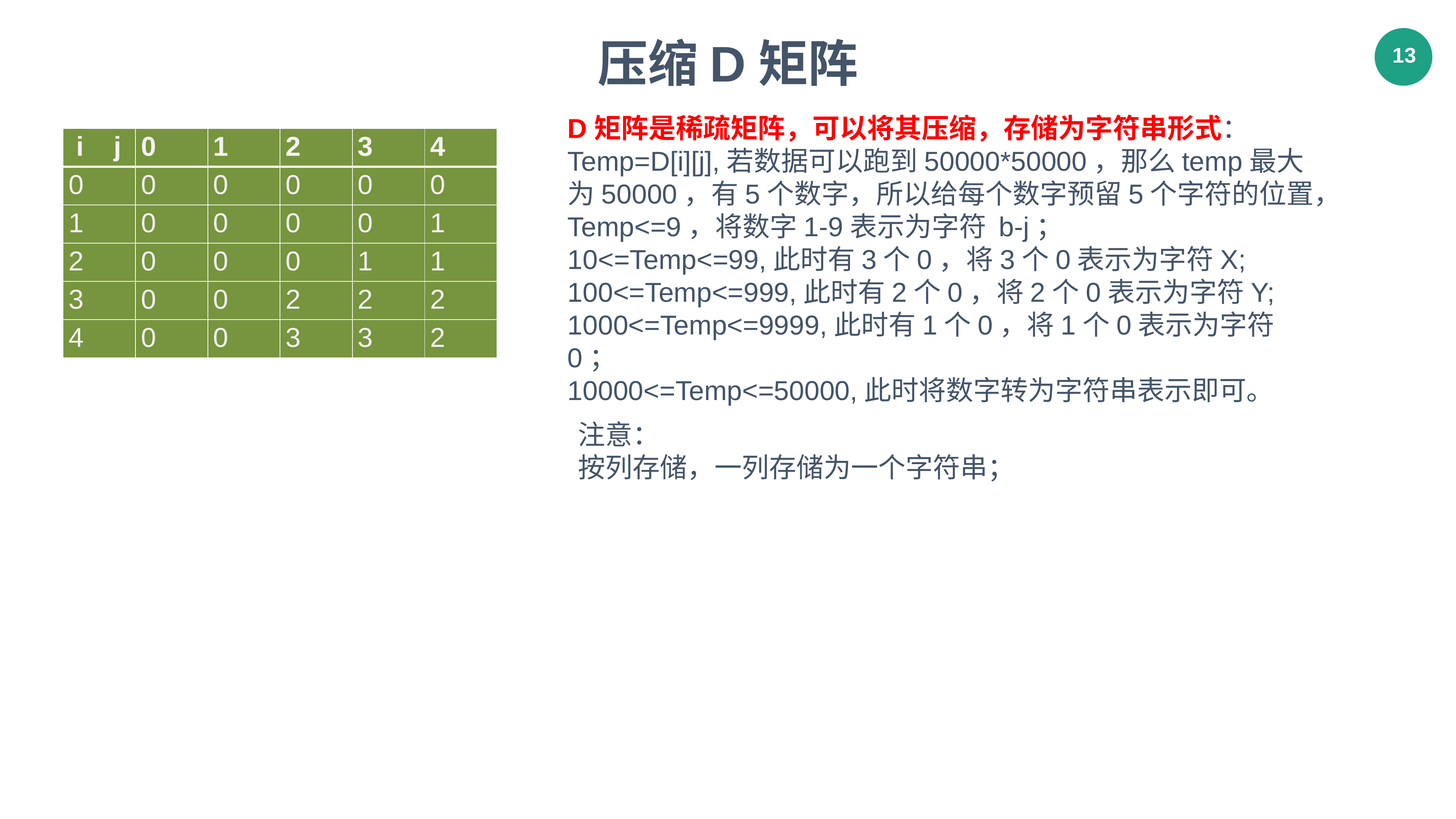

压缩D矩阵
D矩阵是稀疏矩阵，可以将其压缩，存储为字符串形式：
Temp=D[i][j],若数据可以跑到50000*50000，那么temp最大为50000，有5个数字，所以给每个数字预留5个字符的位置，
Temp<=9，将数字1-9表示为字符 b-j；
10<=Temp<=99,此时有3个0，将3个0表示为字符X;
100<=Temp<=999,此时有2个0，将2个0表示为字符Y;
1000<=Temp<=9999,此时有1个0，将1个0表示为字符0；
10000<=Temp<=50000,此时将数字转为字符串表示即可。
| i j | 0 | 1 | 2 | 3 | 4 |
| --- | --- | --- | --- | --- | --- |
| 0 | 0 | 0 | 0 | 0 | 0 |
| 1 | 0 | 0 | 0 | 0 | 1 |
| 2 | 0 | 0 | 0 | 1 | 1 |
| 3 | 0 | 0 | 2 | 2 | 2 |
| 4 | 0 | 0 | 3 | 3 | 2 |
注意：
按列存储，一列存储为一个字符串；